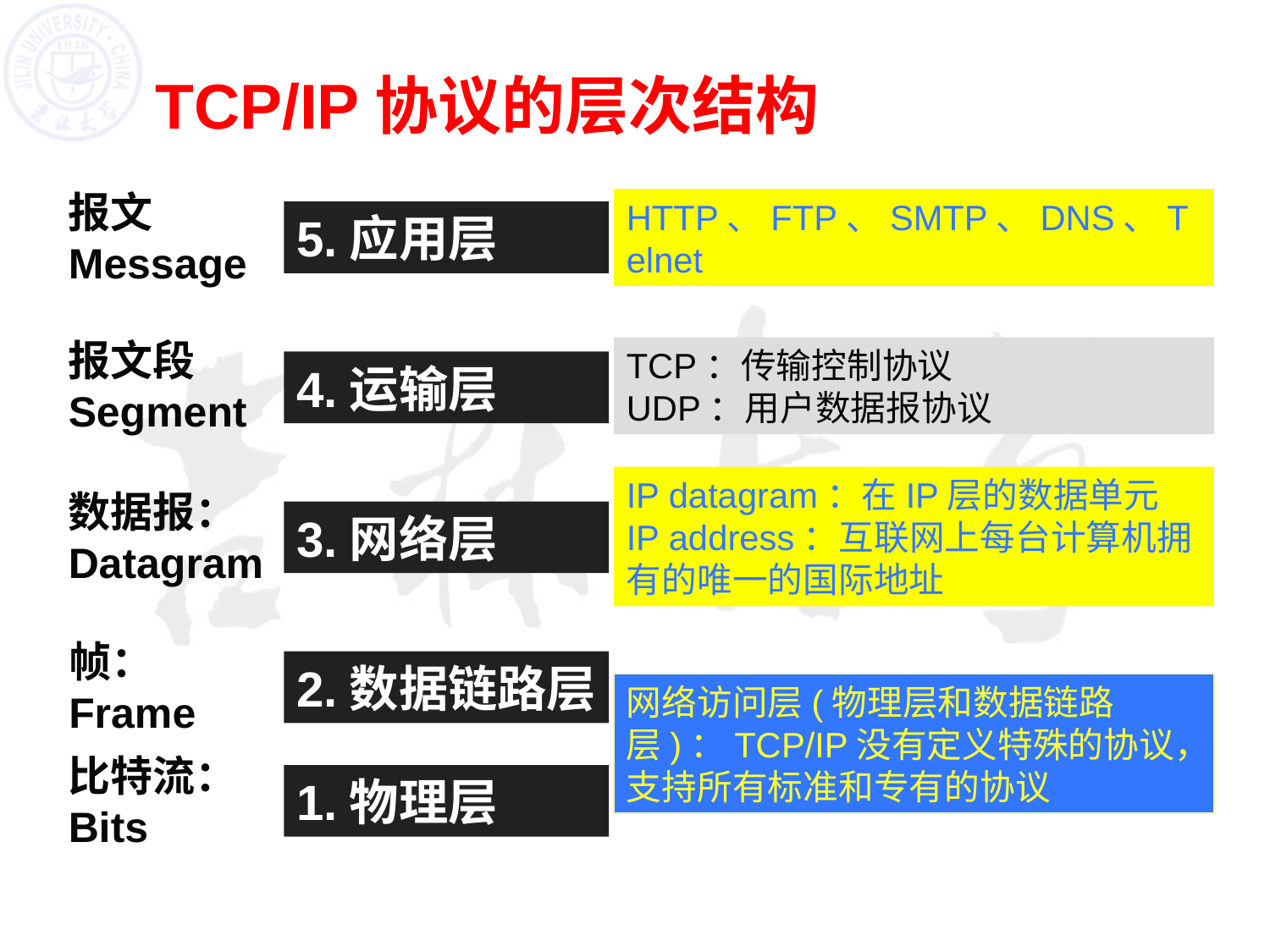

TCP/IP协议的层次结构
报文
Message
5.应用层
HTTP、FTP、SMTP、DNS、Telnet
报文段
Segment
TCP：传输控制协议
UDP：用户数据报协议
4.运输层
IP datagram：在IP层的数据单元
IP address：互联网上每台计算机拥有的唯一的国际地址
数据报：Datagram
3.网络层
帧：
Frame
2.数据链路层
网络访问层(物理层和数据链路层)：TCP/IP没有定义特殊的协议，支持所有标准和专有的协议
比特流：
Bits
1.物理层